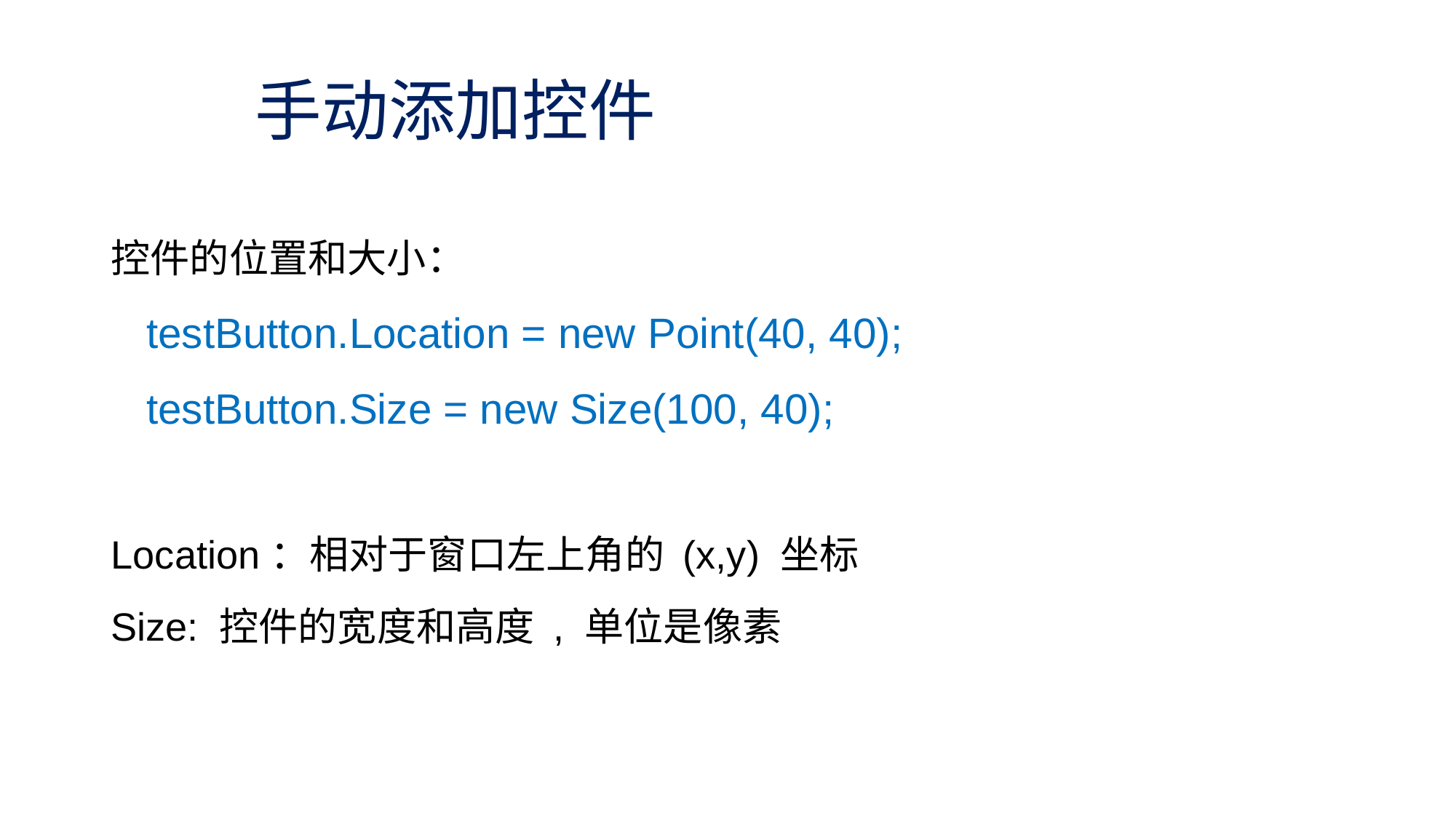

# 手动添加控件
控件的位置和大小：
   testButton.Location = new Point(40, 40);
   testButton.Size = new Size(100, 40);

Location：相对于窗口左上角的 (x,y) 坐标
Size: 控件的宽度和高度 , 单位是像素